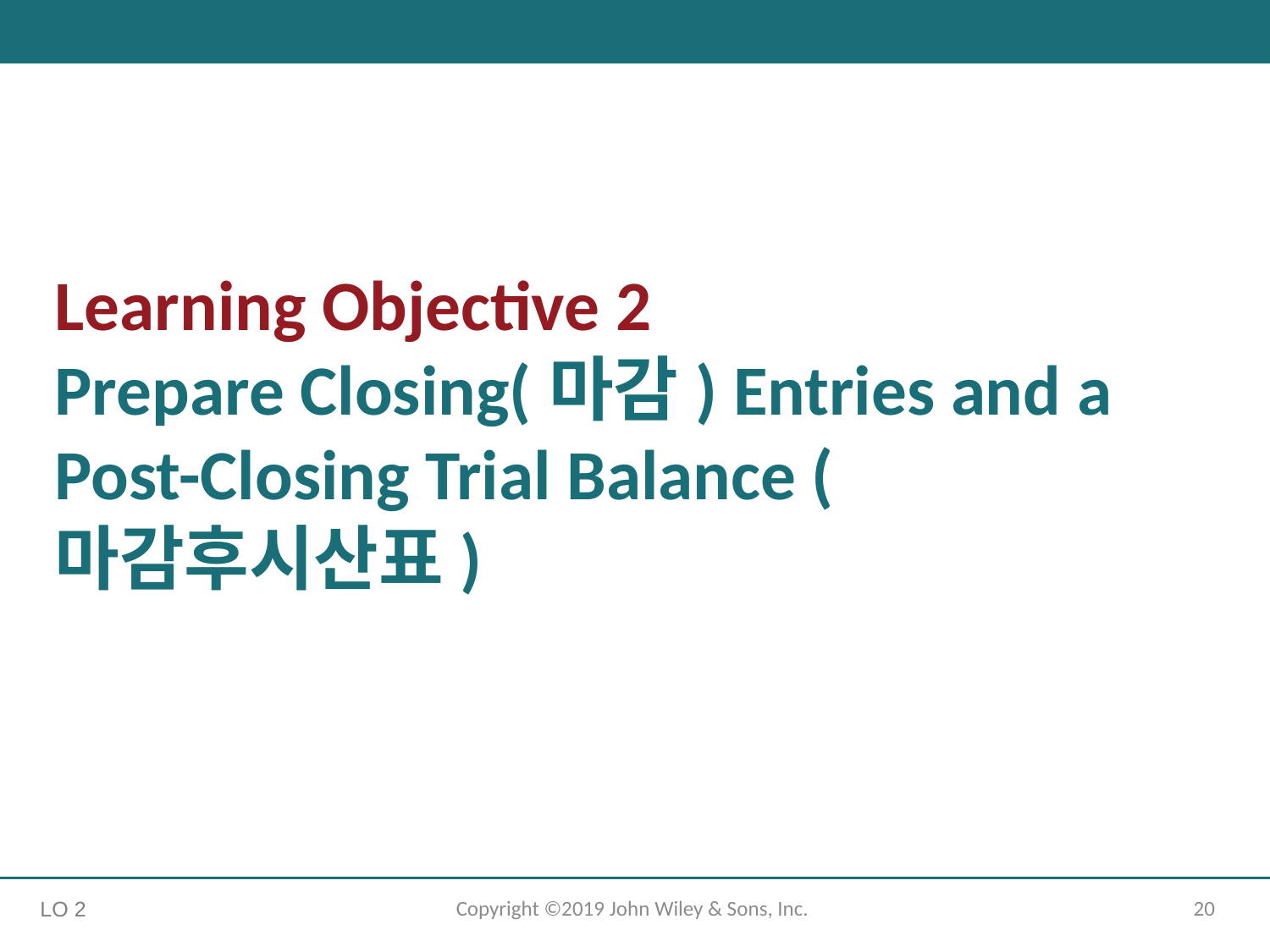

# Learning Objective 2 Prepare Closing(마감) Entries and a Post-Closing Trial Balance (마감후시산표)
Copyright ©2019 John Wiley & Sons, Inc.
20
LO 2